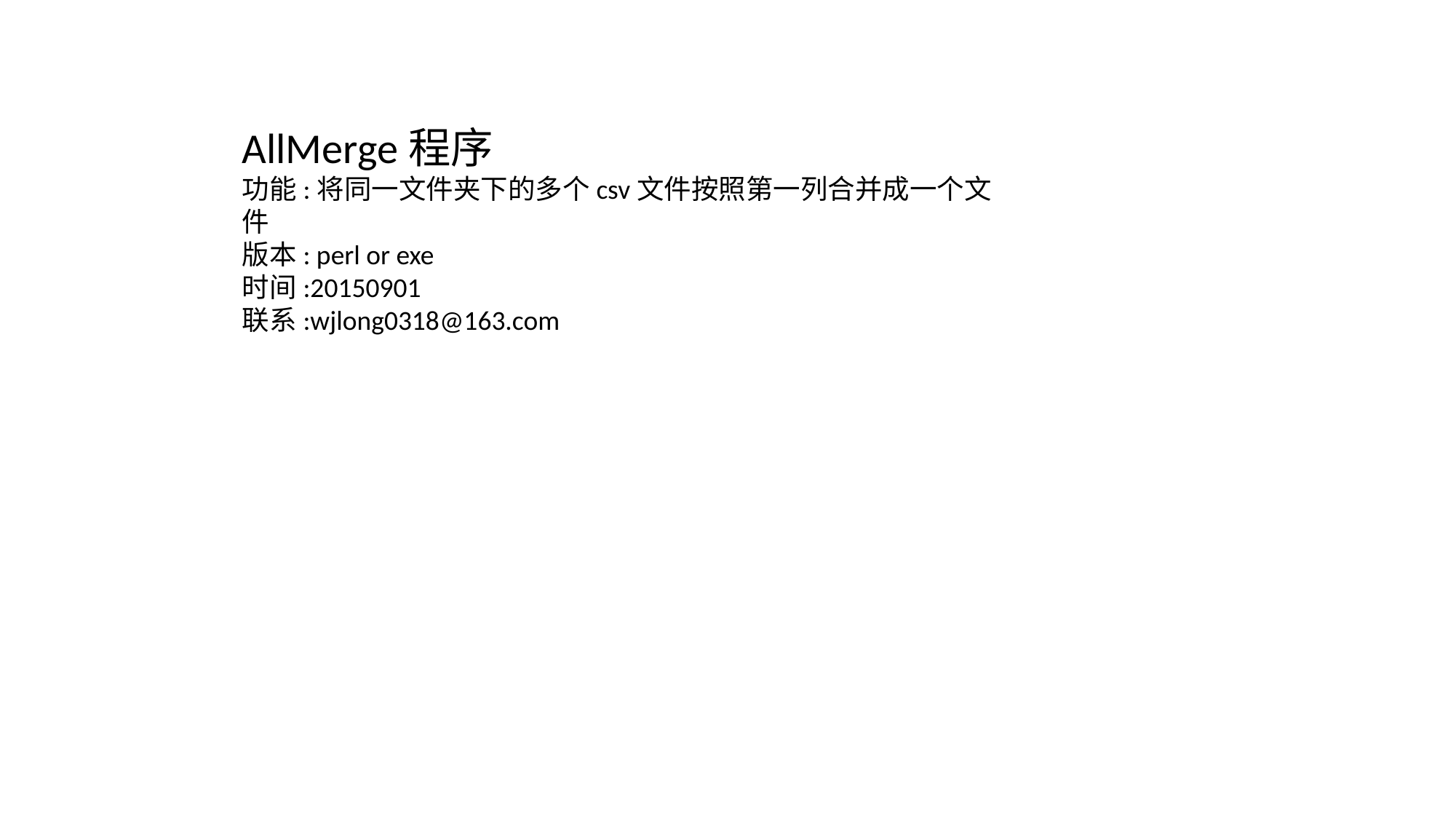

AllMerge程序
功能:将同一文件夹下的多个csv文件按照第一列合并成一个文件
版本: perl or exe
时间:20150901
联系:wjlong0318@163.com